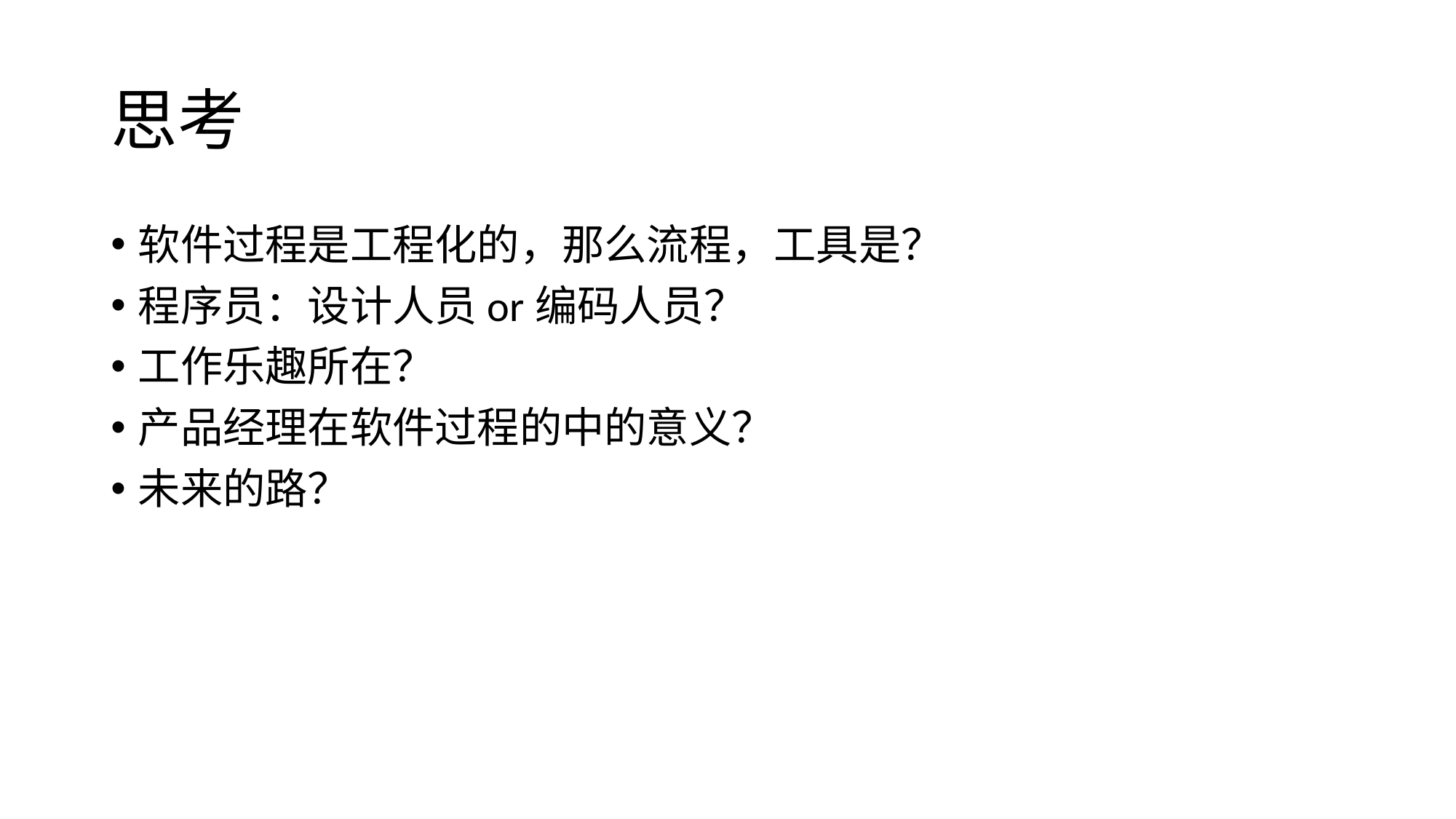

# 思考
软件过程是工程化的，那么流程，工具是？
程序员：设计人员or编码人员？
工作乐趣所在？
产品经理在软件过程的中的意义？
未来的路？